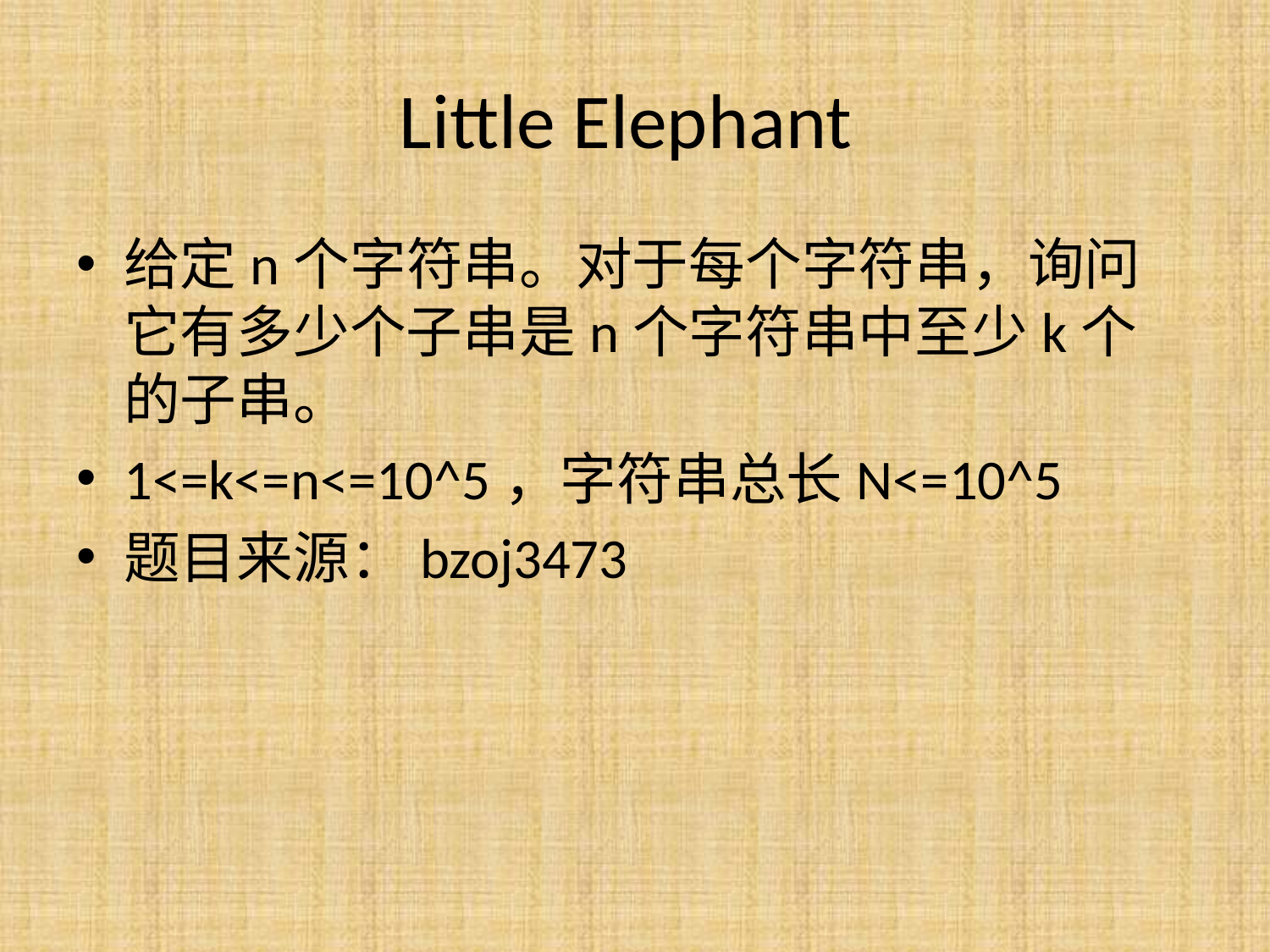

# Little Elephant
给定n个字符串。对于每个字符串，询问它有多少个子串是n个字符串中至少k个的子串。
1<=k<=n<=10^5，字符串总长N<=10^5
题目来源：bzoj3473